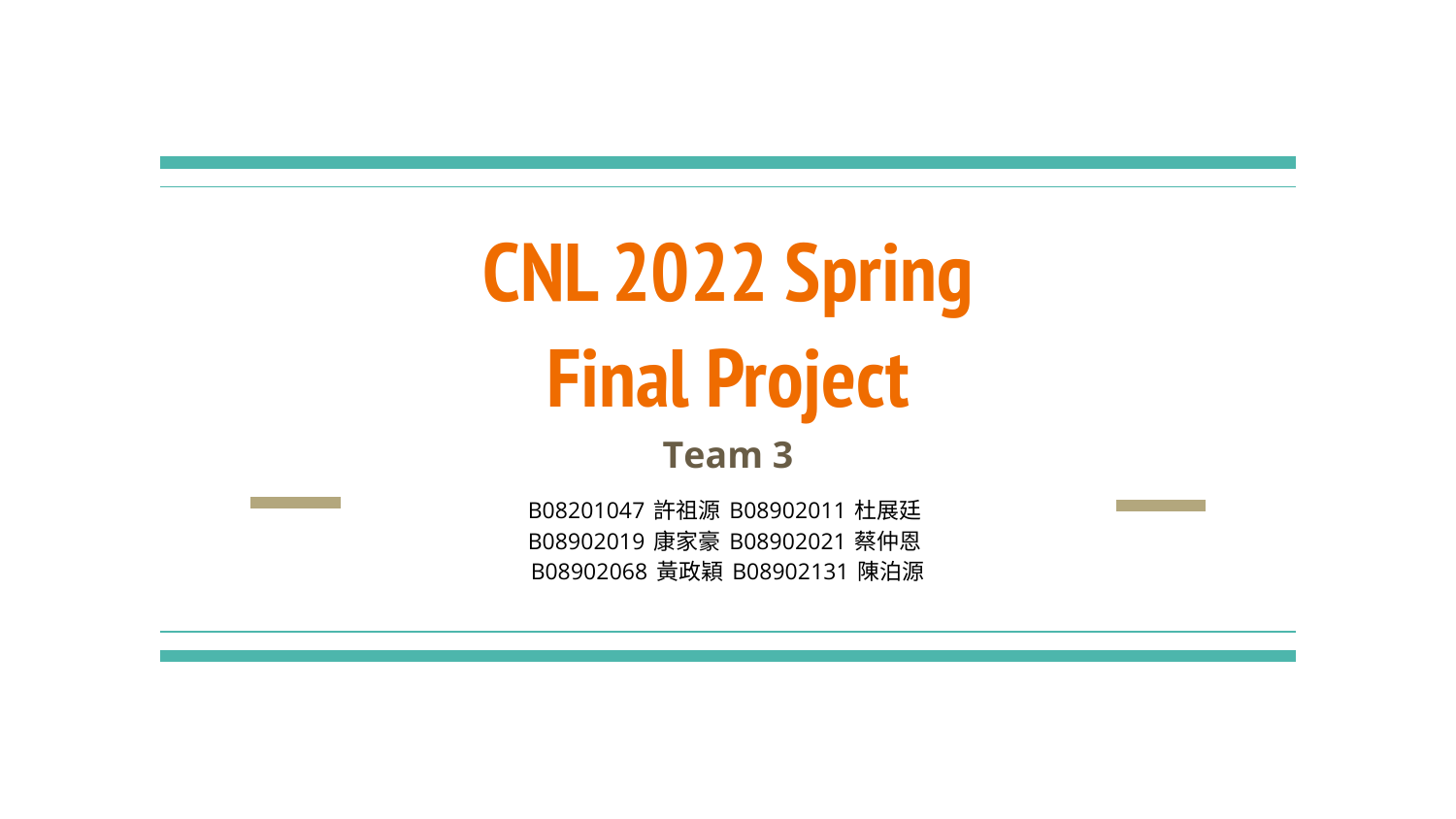

# CNL 2022 Spring
Final Project
Team 3
B08201047 許祖源 B08902011 杜展廷
B08902019 康家豪 B08902021 蔡仲恩
B08902068 黃政穎 B08902131 陳泊源